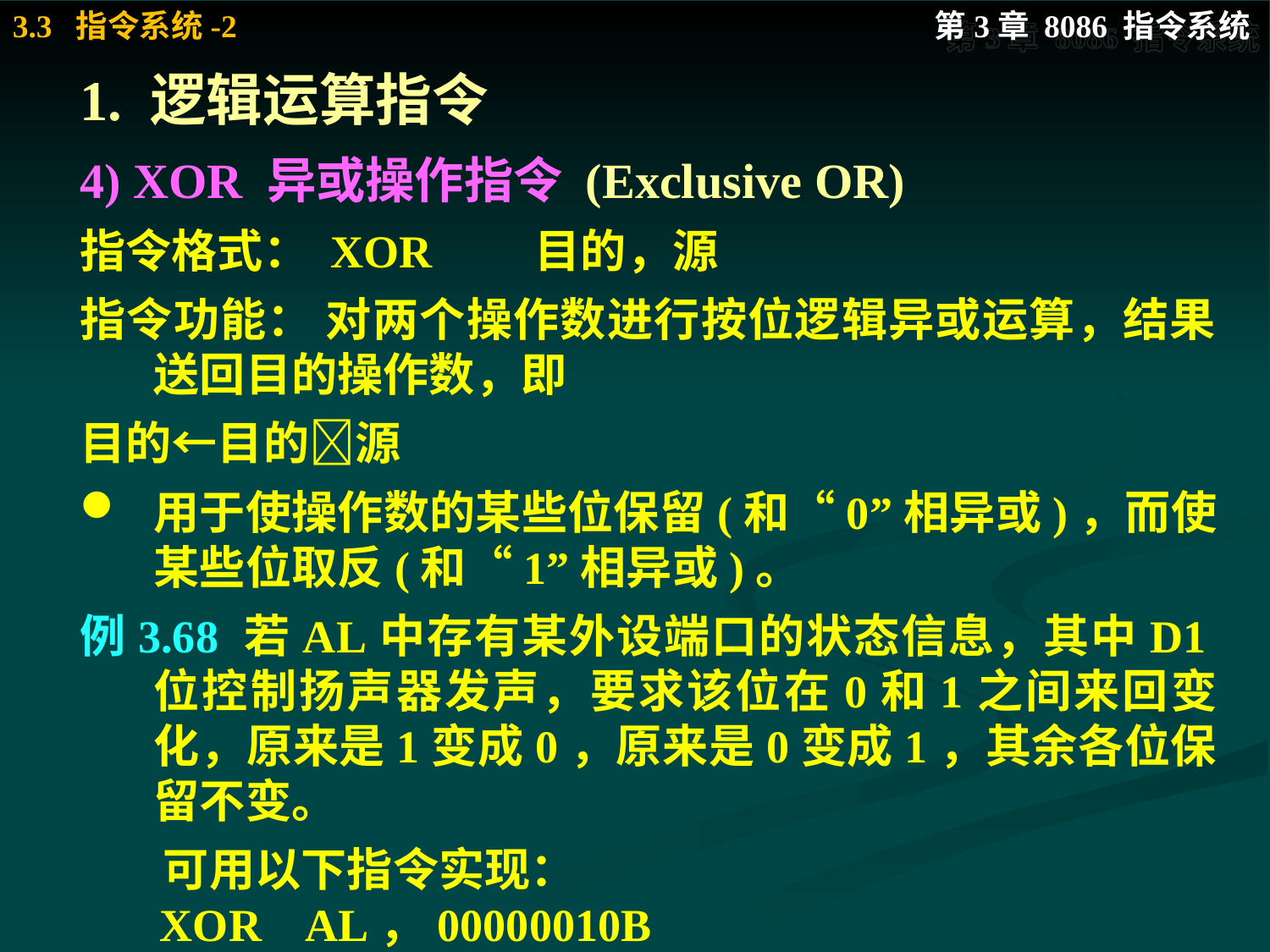

# 1. 逻辑运算指令
4) XOR 异或操作指令 (Exclusive OR)
指令格式： XOR	目的，源
指令功能： 对两个操作数进行按位逻辑异或运算，结果送回目的操作数，即
目的←目的∀源
用于使操作数的某些位保留(和“0”相异或)，而使某些位取反(和“1”相异或)。
例3.68 若AL中存有某外设端口的状态信息，其中D1位控制扬声器发声，要求该位在0和1之间来回变化，原来是1变成0，原来是0变成1，其余各位保留不变。
       可用以下指令实现：
       XOR    AL，00000010B